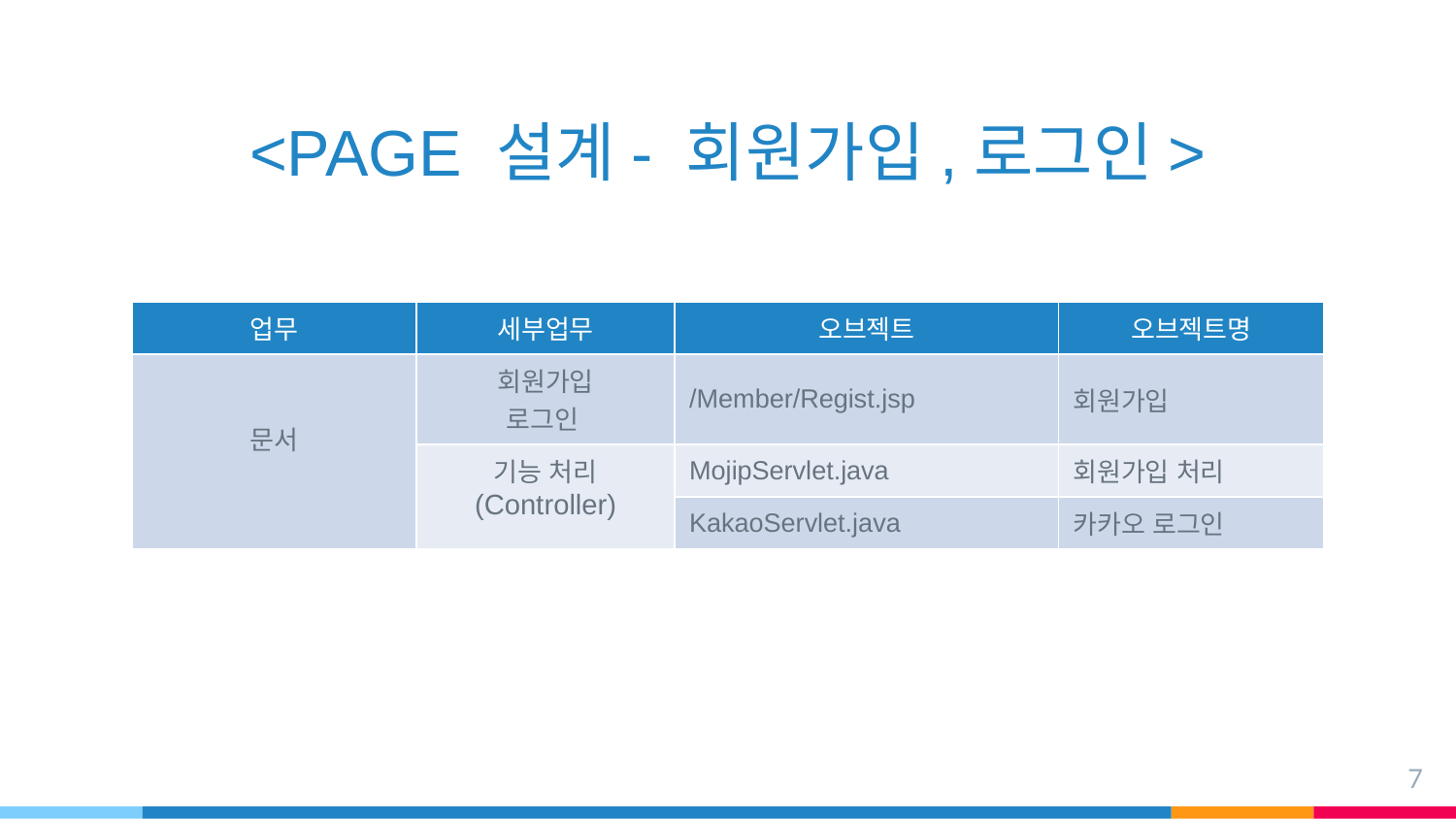

# <PAGE 설계- 회원가입,로그인>
| 업무 | 세부업무 | 오브젝트 | 오브젝트명 |
| --- | --- | --- | --- |
| 문서 | 회원가입 로그인 | /Member/Regist.jsp | 회원가입 |
|  | 기능 처리 (Controller) | MojipServlet.java | 회원가입 처리 |
|  |  | KakaoServlet.java | 카카오 로그인 |
7